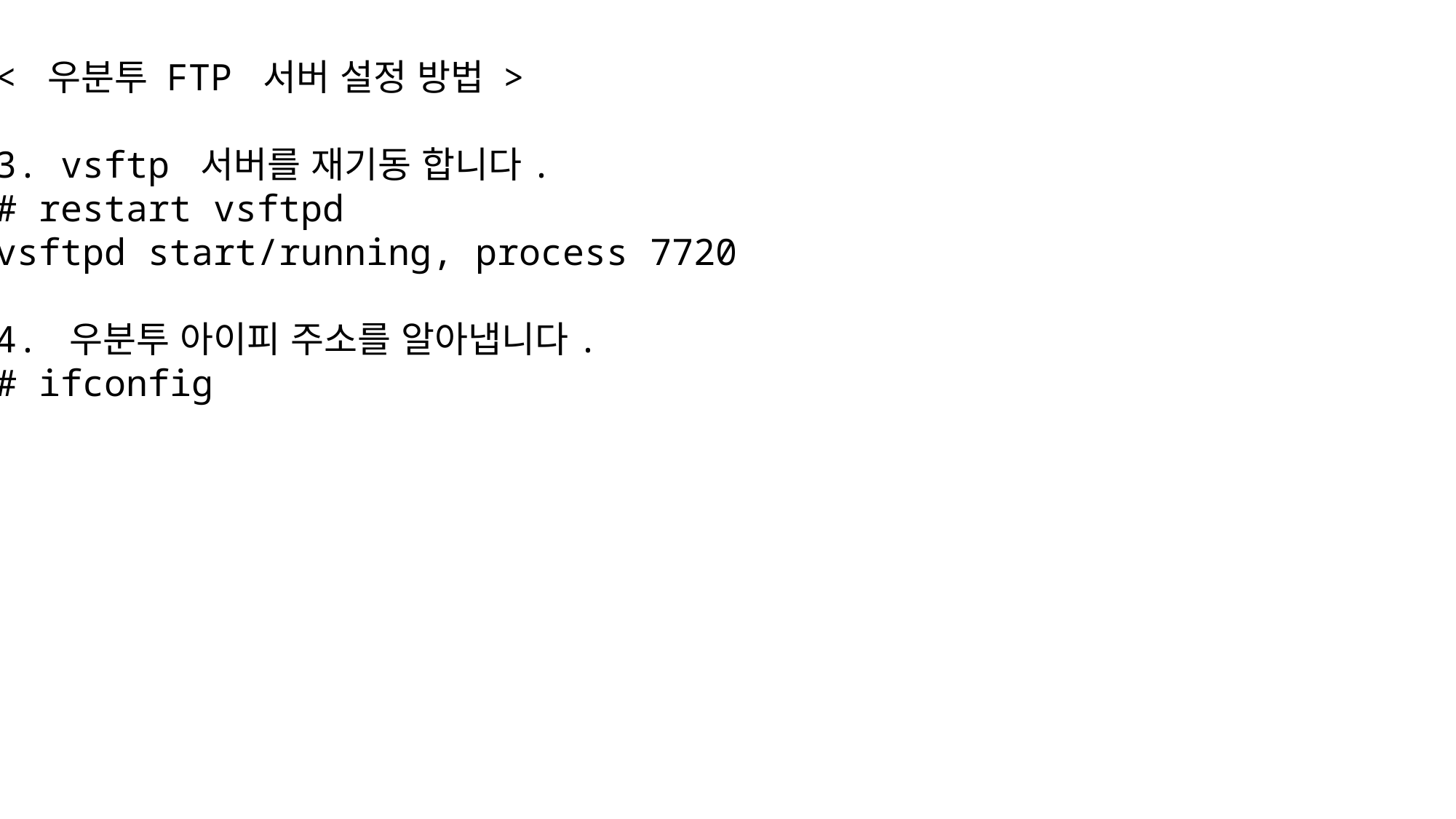

< 우분투 FTP 서버 설정 방법 >

3. vsftp 서버를 재기동 합니다.
# restart vsftpd
vsftpd start/running, process 7720

4. 우분투 아이피 주소를 알아냅니다.
# ifconfig